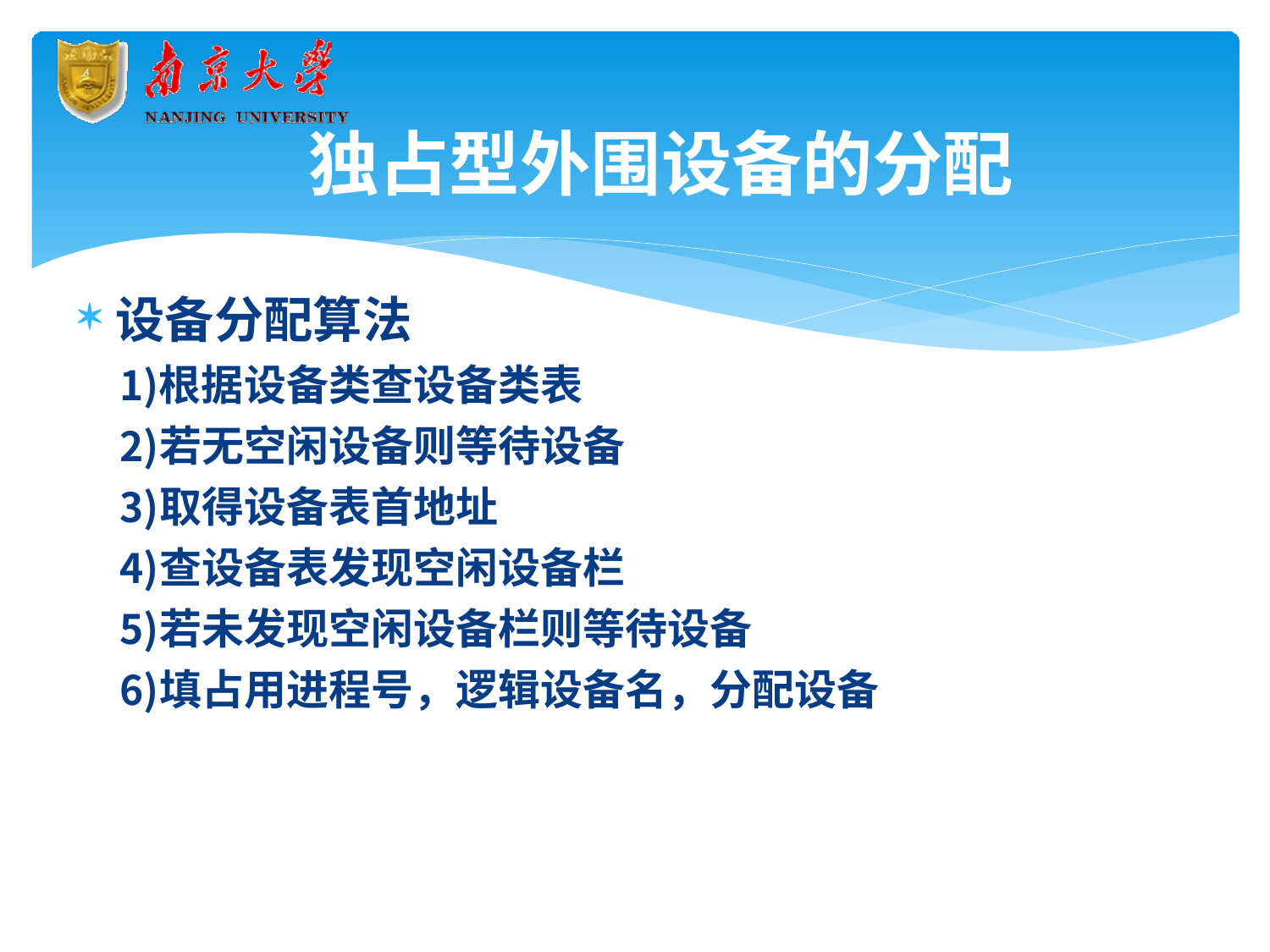

# 独占型外围设备的分配
设备分配算法
根据设备类查设备类表
若无空闲设备则等待设备
取得设备表首地址
查设备表发现空闲设备栏
若未发现空闲设备栏则等待设备
填占用进程号，逻辑设备名，分配设备